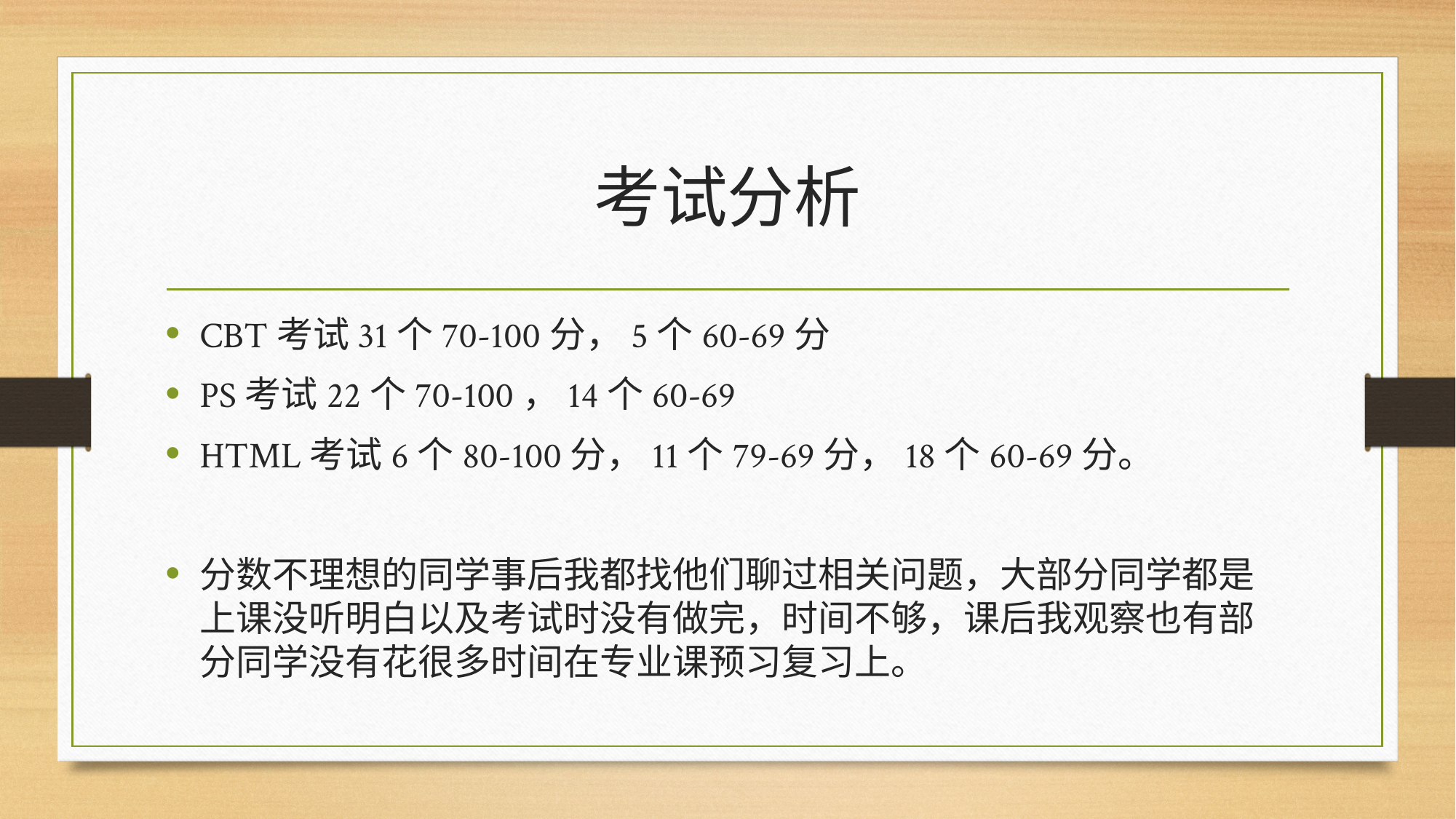

# 考试分析
CBT考试31个70-100分，5个60-69分
PS考试22个70-100，14个60-69
HTML考试6个80-100分，11个79-69分，18个60-69分。

分数不理想的同学事后我都找他们聊过相关问题，大部分同学都是上课没听明白以及考试时没有做完，时间不够，课后我观察也有部分同学没有花很多时间在专业课预习复习上。